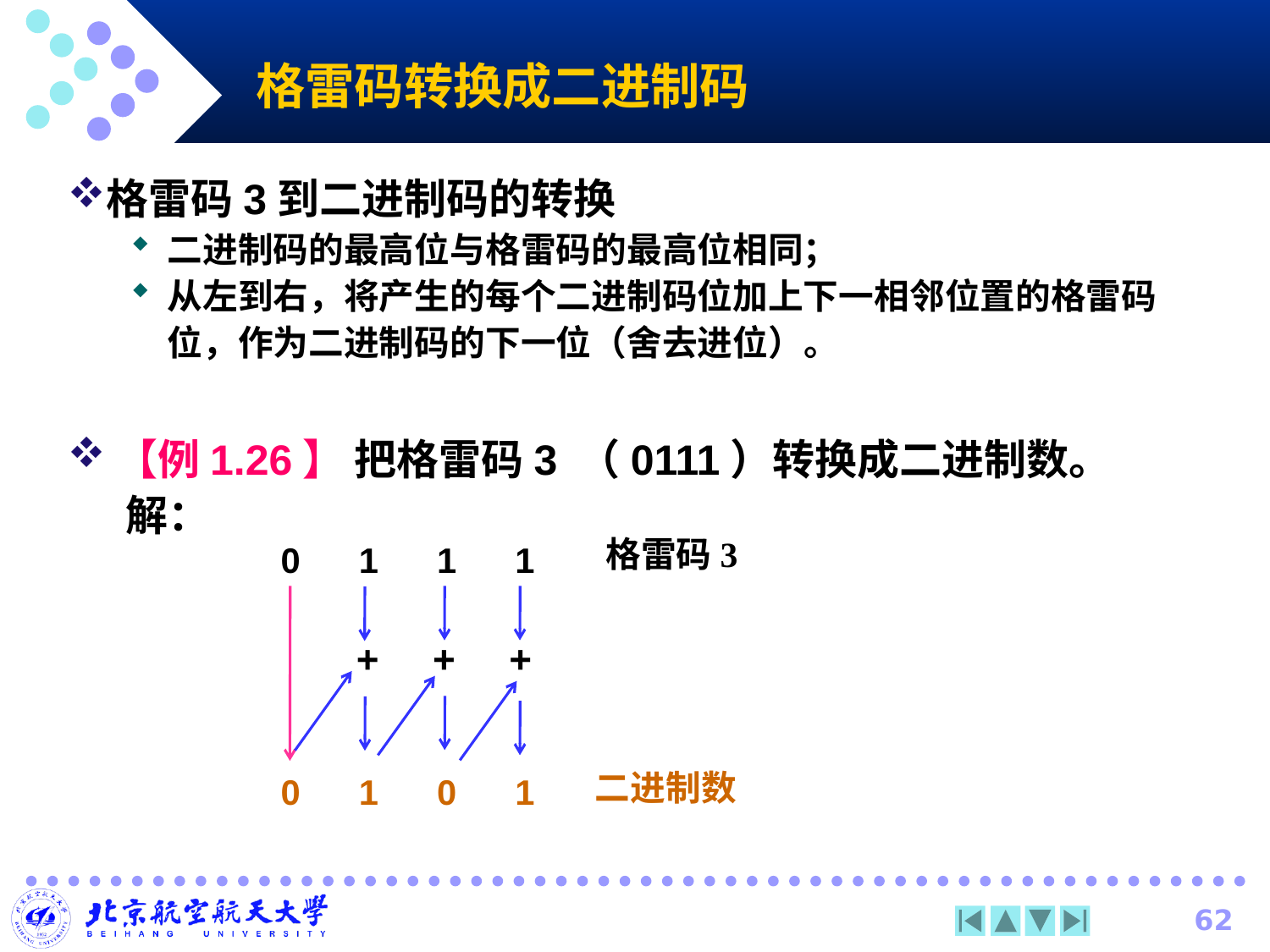

# 格雷码转换成二进制码
格雷码3到二进制码的转换
二进制码的最高位与格雷码的最高位相同；
从左到右，将产生的每个二进制码位加上下一相邻位置的格雷码位，作为二进制码的下一位（舍去进位）。
【例1.26】 把格雷码3 （0111）转换成二进制数。
     解：
格雷码3
0      1      1      1

       +     +     +

0      1      0      1
二进制数
62